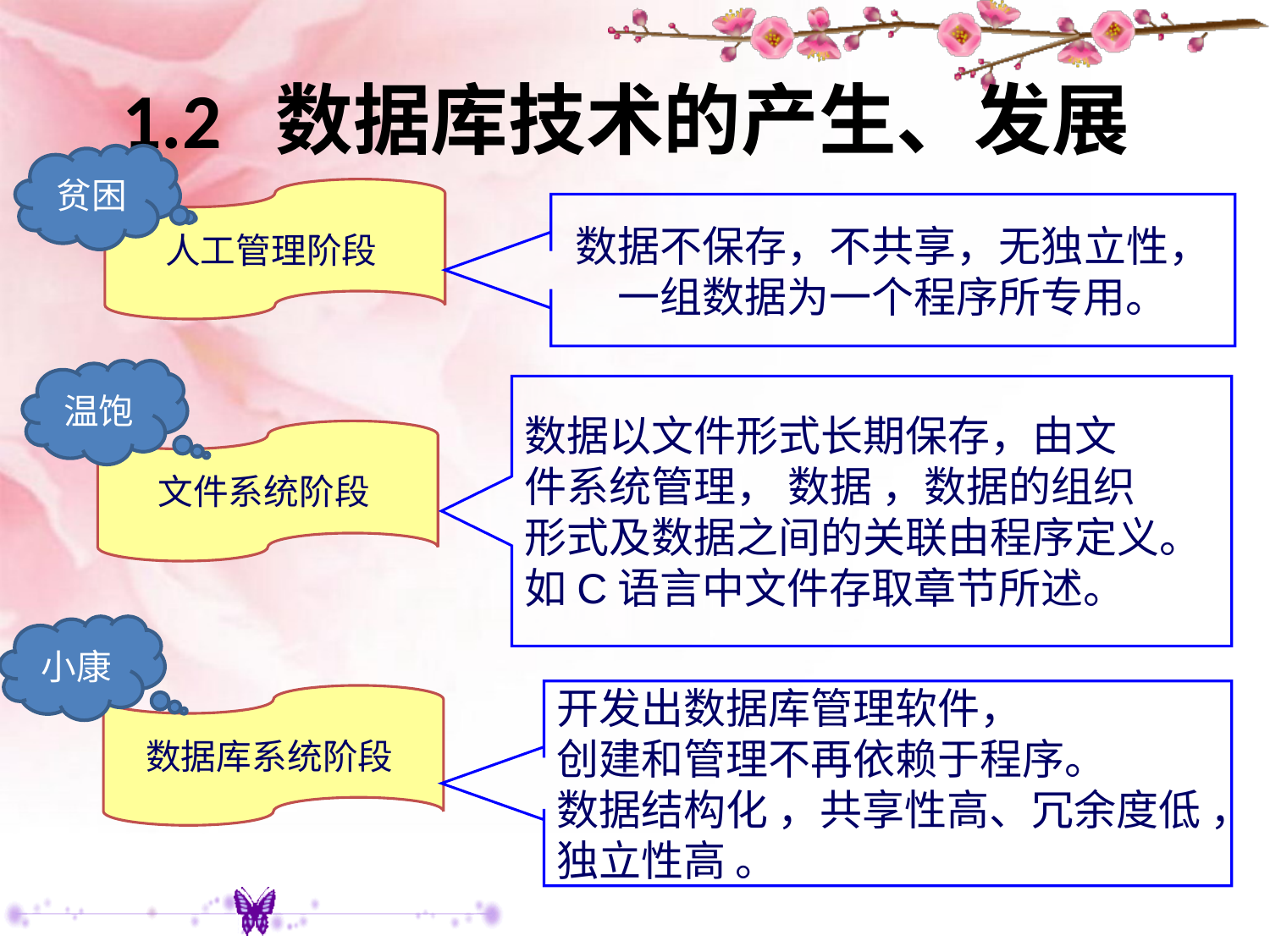

# 1.2  数据库技术的产生、发展
贫困
人工管理阶段
数据不保存，不共享，无独立性，
一组数据为一个程序所专用。
温饱
数据以文件形式长期保存，由文
件系统管理， 数据 ，数据的组织
形式及数据之间的关联由程序定义。
如C语言中文件存取章节所述。
文件系统阶段
小康
开发出数据库管理软件，
创建和管理不再依赖于程序。
数据结构化 ，共享性高、冗余度低 ，
独立性高 。
数据库系统阶段